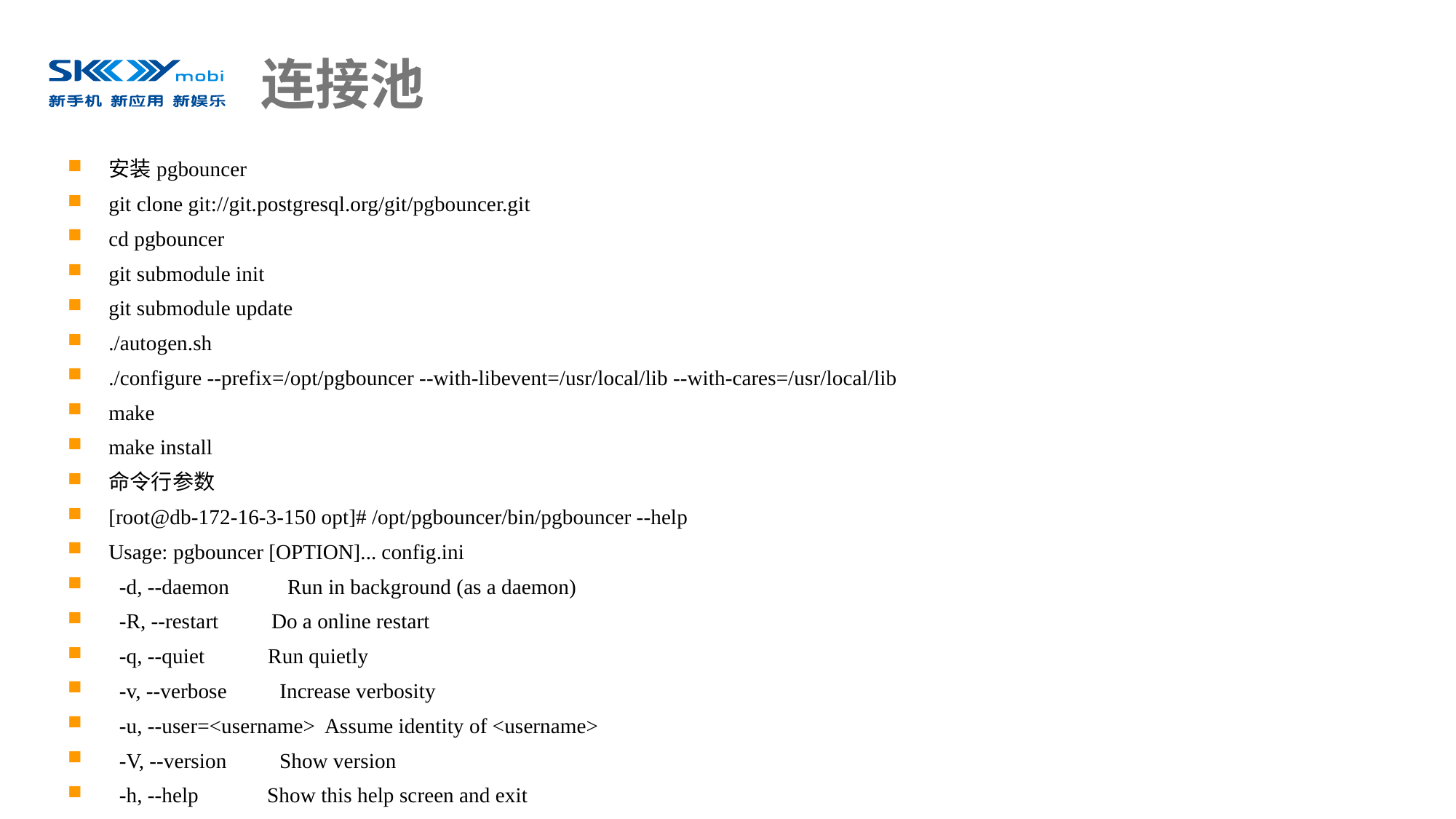

# 连接池
安装pgbouncer
git clone git://git.postgresql.org/git/pgbouncer.git
cd pgbouncer
git submodule init
git submodule update
./autogen.sh
./configure --prefix=/opt/pgbouncer --with-libevent=/usr/local/lib --with-cares=/usr/local/lib
make
make install
命令行参数
[root@db-172-16-3-150 opt]# /opt/pgbouncer/bin/pgbouncer --help
Usage: pgbouncer [OPTION]... config.ini
  -d, --daemon           Run in background (as a daemon)
  -R, --restart          Do a online restart
  -q, --quiet            Run quietly
  -v, --verbose          Increase verbosity
  -u, --user=<username>  Assume identity of <username>
  -V, --version          Show version
  -h, --help             Show this help screen and exit